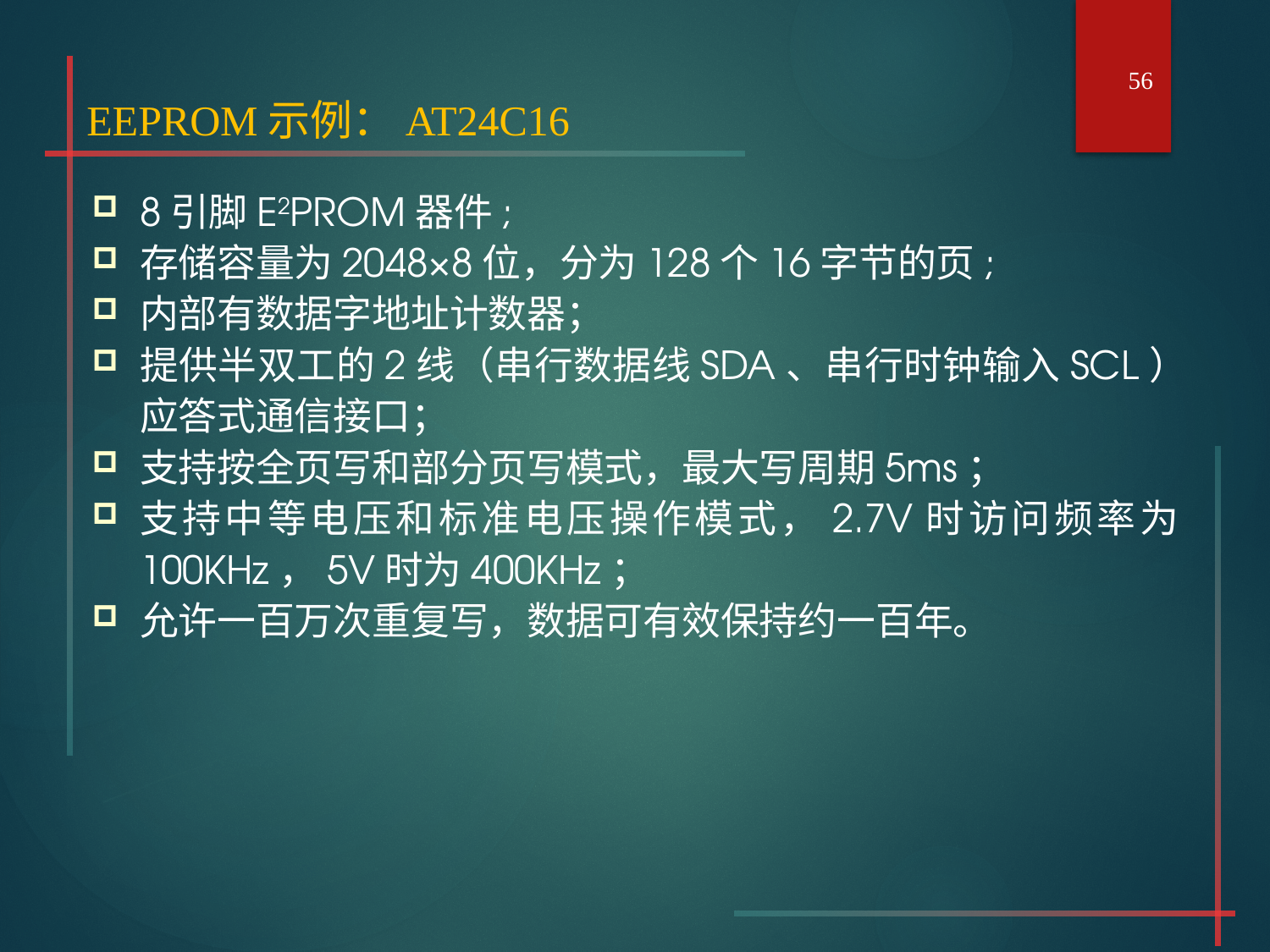

56
# EEPROM示例：AT24C16
8引脚E2PROM器件;
存储容量为2048×8位，分为128个16字节的页;
内部有数据字地址计数器；
提供半双工的2线（串行数据线SDA、串行时钟输入SCL）应答式通信接口；
支持按全页写和部分页写模式，最大写周期5ms；
支持中等电压和标准电压操作模式，2.7V时访问频率为100KHz，5V时为400KHz；
允许一百万次重复写，数据可有效保持约一百年。